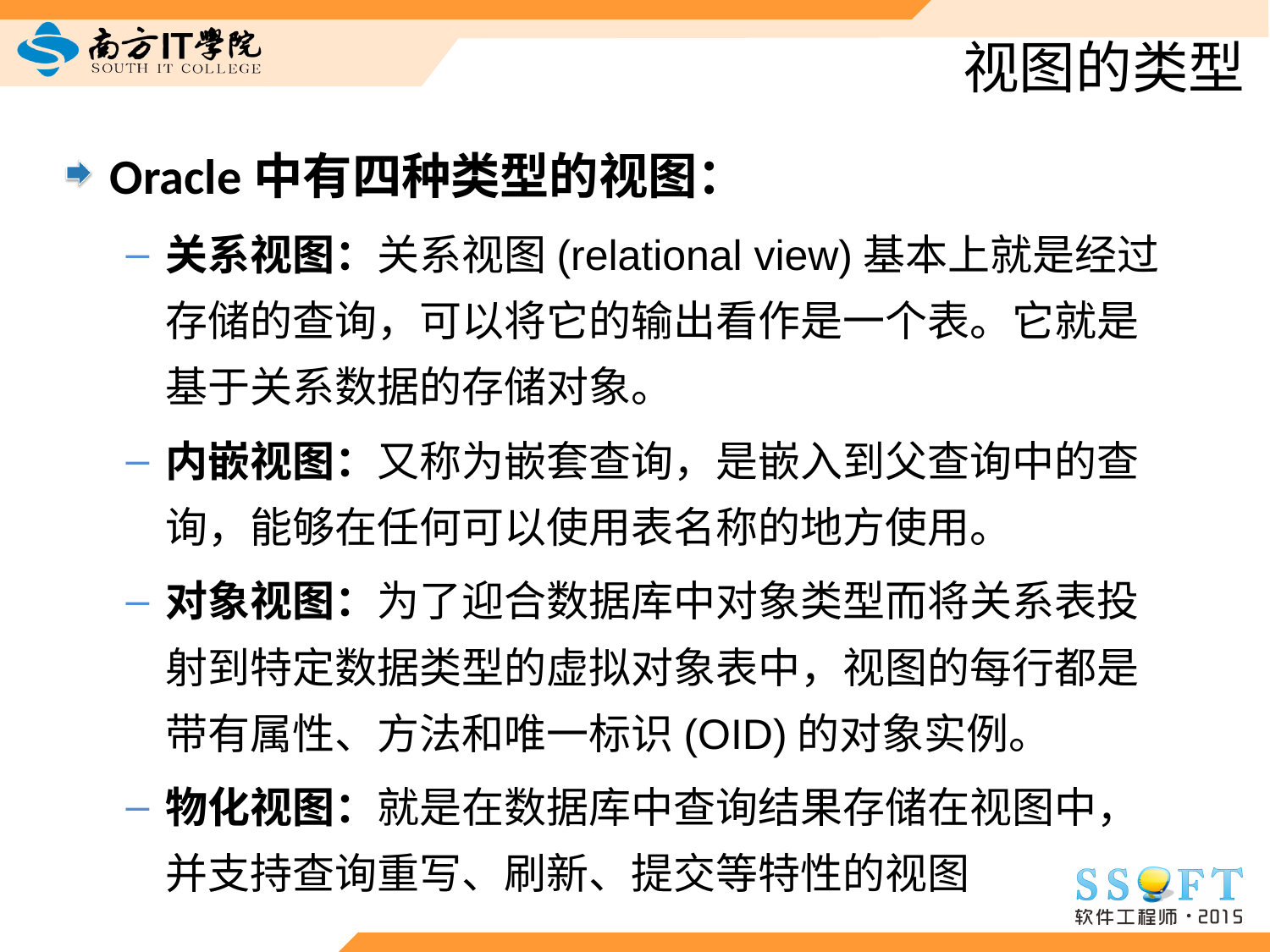

# 视图的类型
Oracle中有四种类型的视图：
关系视图：关系视图(relational view)基本上就是经过存储的查询，可以将它的输出看作是一个表。它就是基于关系数据的存储对象。
内嵌视图：又称为嵌套查询，是嵌入到父查询中的查询，能够在任何可以使用表名称的地方使用。
对象视图：为了迎合数据库中对象类型而将关系表投射到特定数据类型的虚拟对象表中，视图的每行都是带有属性、方法和唯一标识(OID)的对象实例。
物化视图：就是在数据库中查询结果存储在视图中，并支持查询重写、刷新、提交等特性的视图